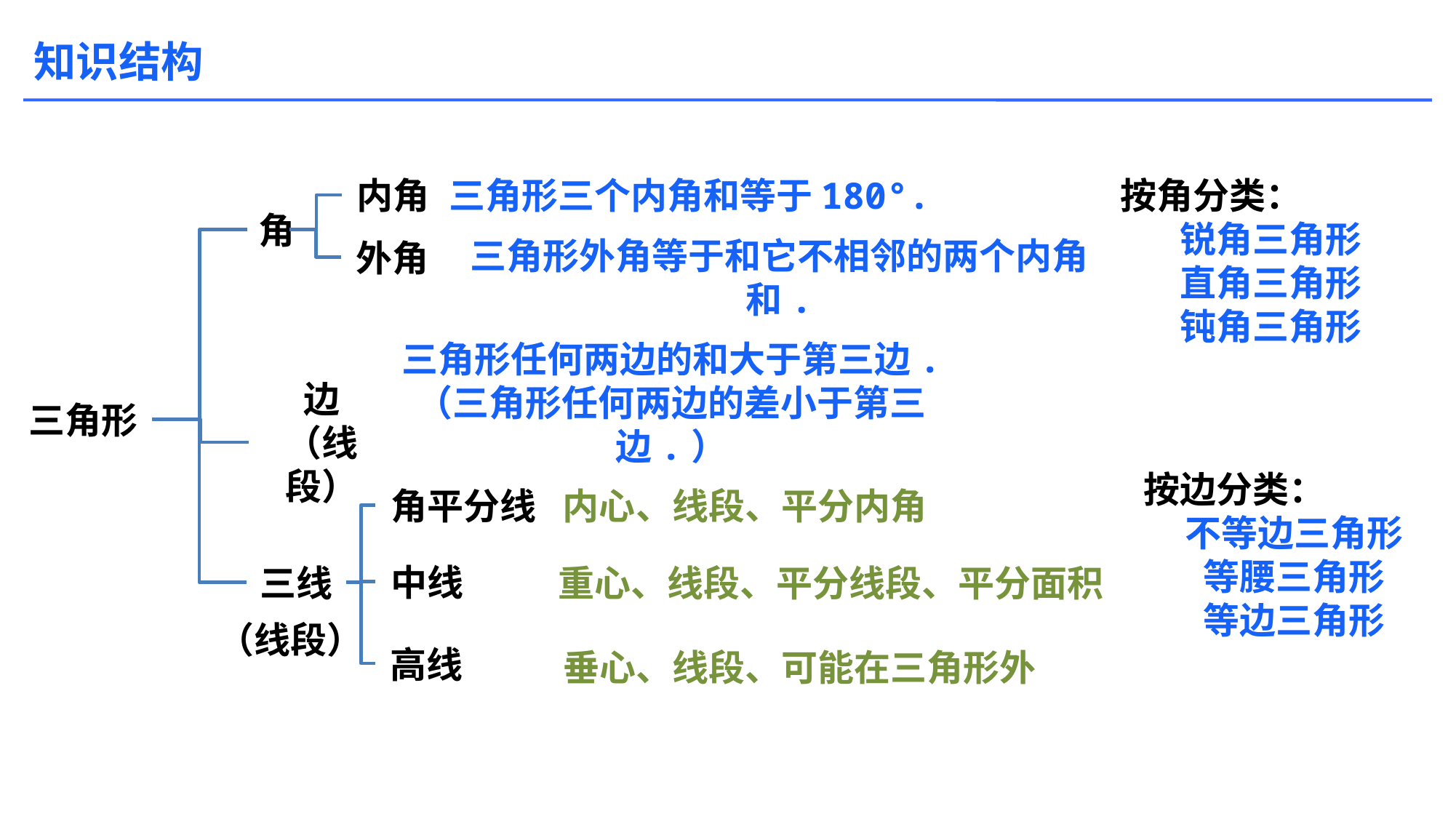

知识结构

内角
三角形三个内角和等于180°.
按角分类：
锐角三角形
直角三角形
钝角三角形
角
三角形外角等于和它不相邻的两个内角和.
外角
三角形任何两边的和大于第三边.
（三角形任何两边的差小于第三边.）
边
（线段）
三角形
按边分类：
不等边三角形
等腰三角形
等边三角形
内心、线段、平分内角
角平分线
中线
三线
重心、线段、平分线段、平分面积
（线段）
高线
垂心、线段、可能在三角形外